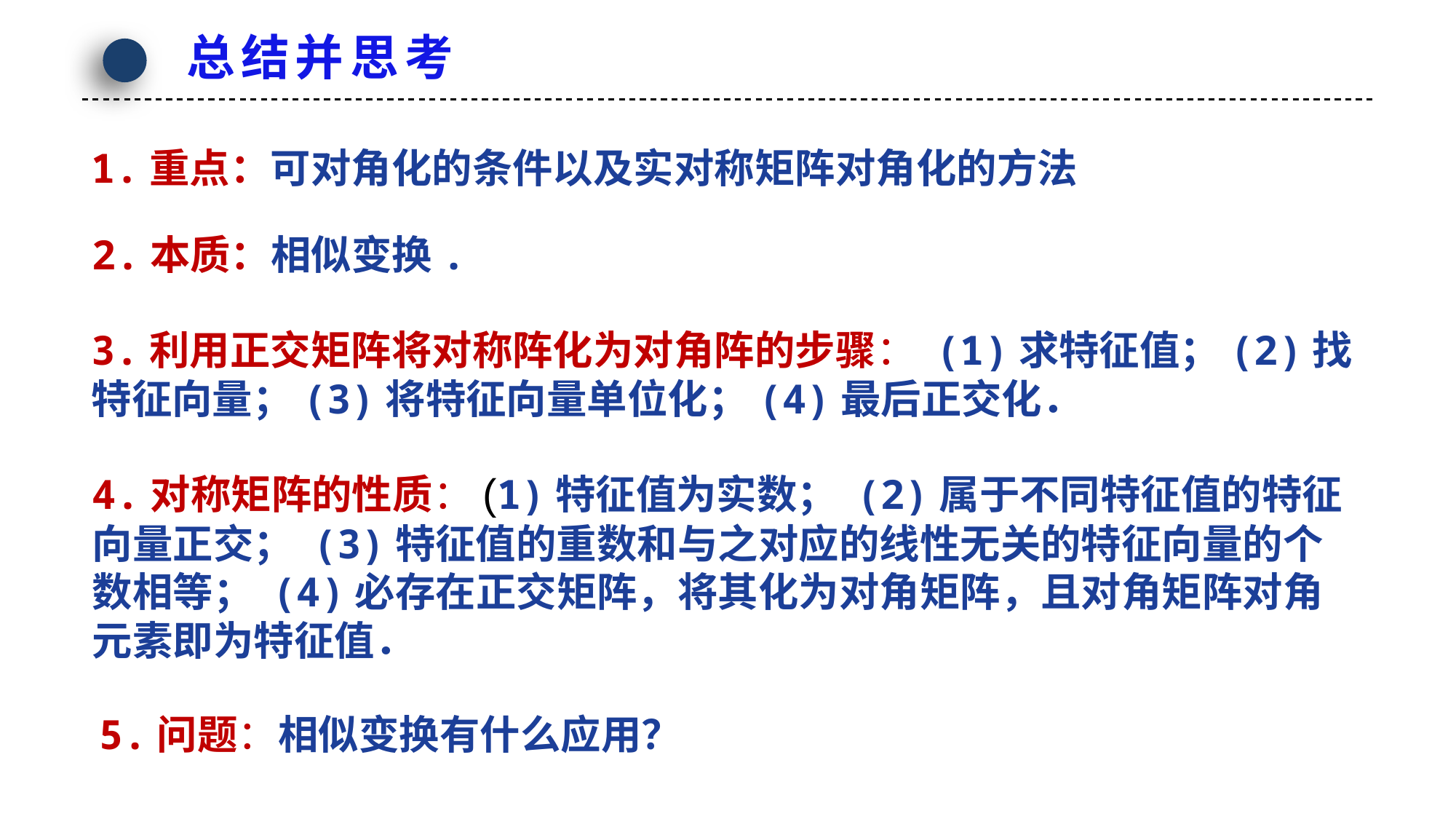

总结并思考
四、小结与思考

1.重点：可对角化的条件以及实对称矩阵对角化的方法
2.本质：相似变换.
3.利用正交矩阵将对称阵化为对角阵的步骤： (1)求特征值；(2)找特征向量；(3)将特征向量单位化；(4)最后正交化．
4.对称矩阵的性质：(1)特征值为实数； (2)属于不同特征值的特征向量正交； (3)特征值的重数和与之对应的线性无关的特征向量的个数相等； (4)必存在正交矩阵，将其化为对角矩阵，且对角矩阵对角元素即为特征值．
5.问题：相似变换有什么应用？